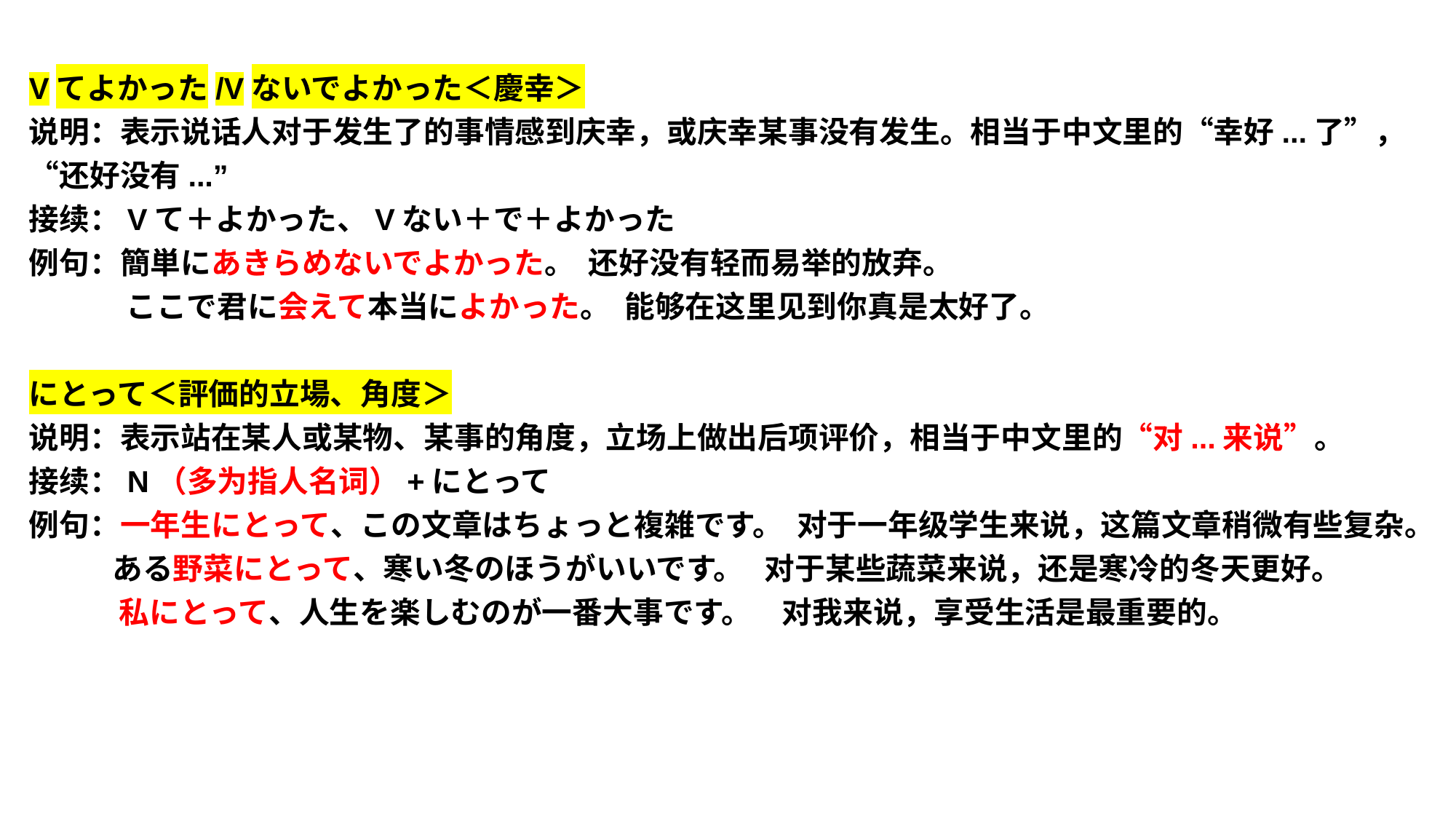

Vてよかった/Vないでよかった＜慶幸＞
说明：表示说话人对于发生了的事情感到庆幸，或庆幸某事没有发生。相当于中文里的“幸好...了”，“还好没有...”
接续：Vて＋よかった、Vない＋で＋よかった
例句：簡単にあきらめないでよかった。  还好没有轻而易举的放弃。
             ここで君に会えて本当によかった。  能够在这里见到你真是太好了。

にとって＜評価的立場、角度＞
说明：表示站在某人或某物、某事的角度，立场上做出后项评价，相当于中文里的“对...来说”。
接续：N（多为指人名词）+にとって
例句：一年生にとって、この文章はちょっと複雑です。  对于一年级学生来说，这篇文章稍微有些复杂。
           ある野菜にとって、寒い冬のほうがいいです。   对于某些蔬菜来说，还是寒冷的冬天更好。
            私にとって、人生を楽しむのが一番大事です。　对我来说，享受生活是最重要的。